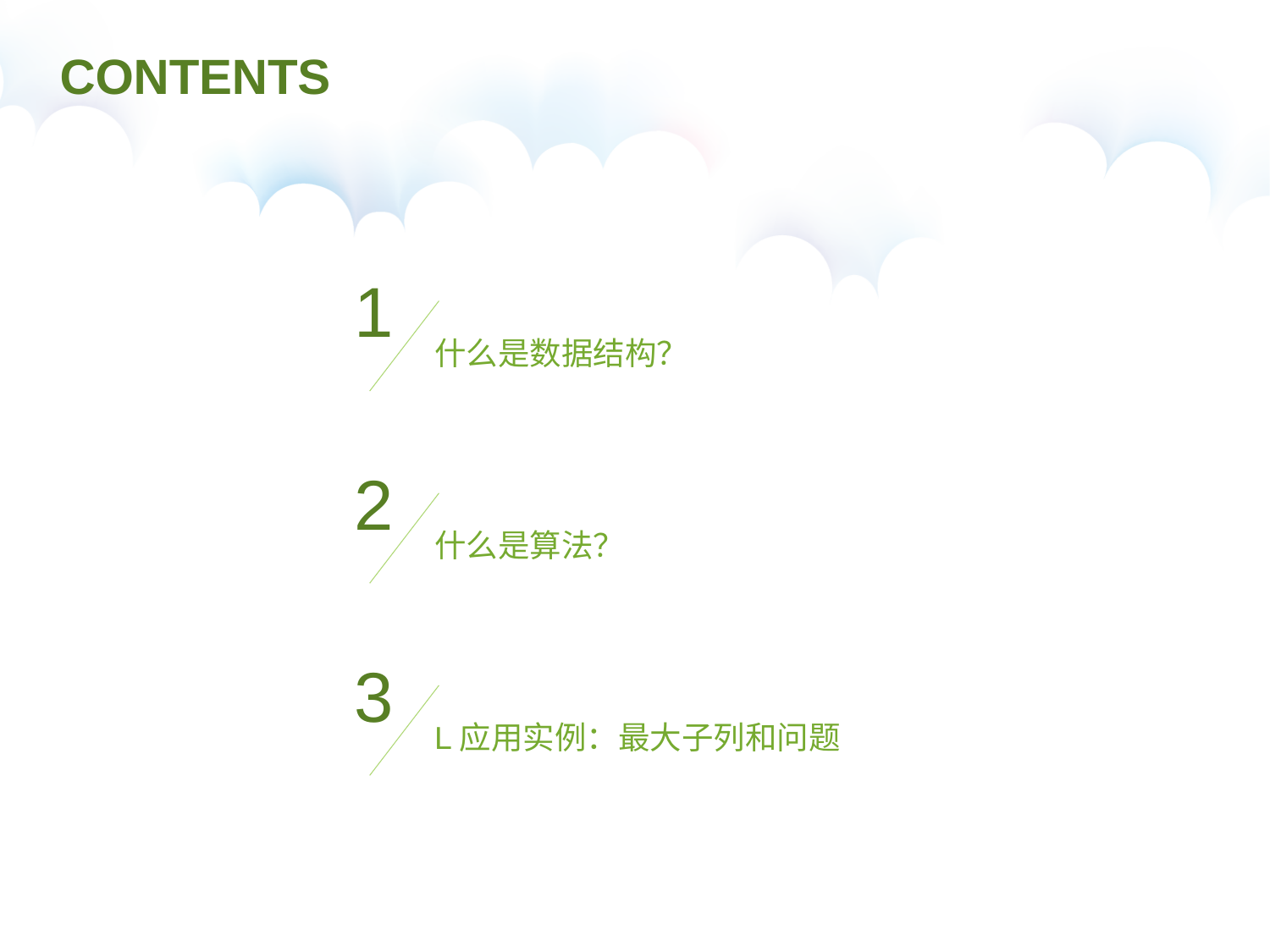

CONTENTS
1
什么是数据结构？
2
什么是算法？
3
L应用实例：最大子列和问题